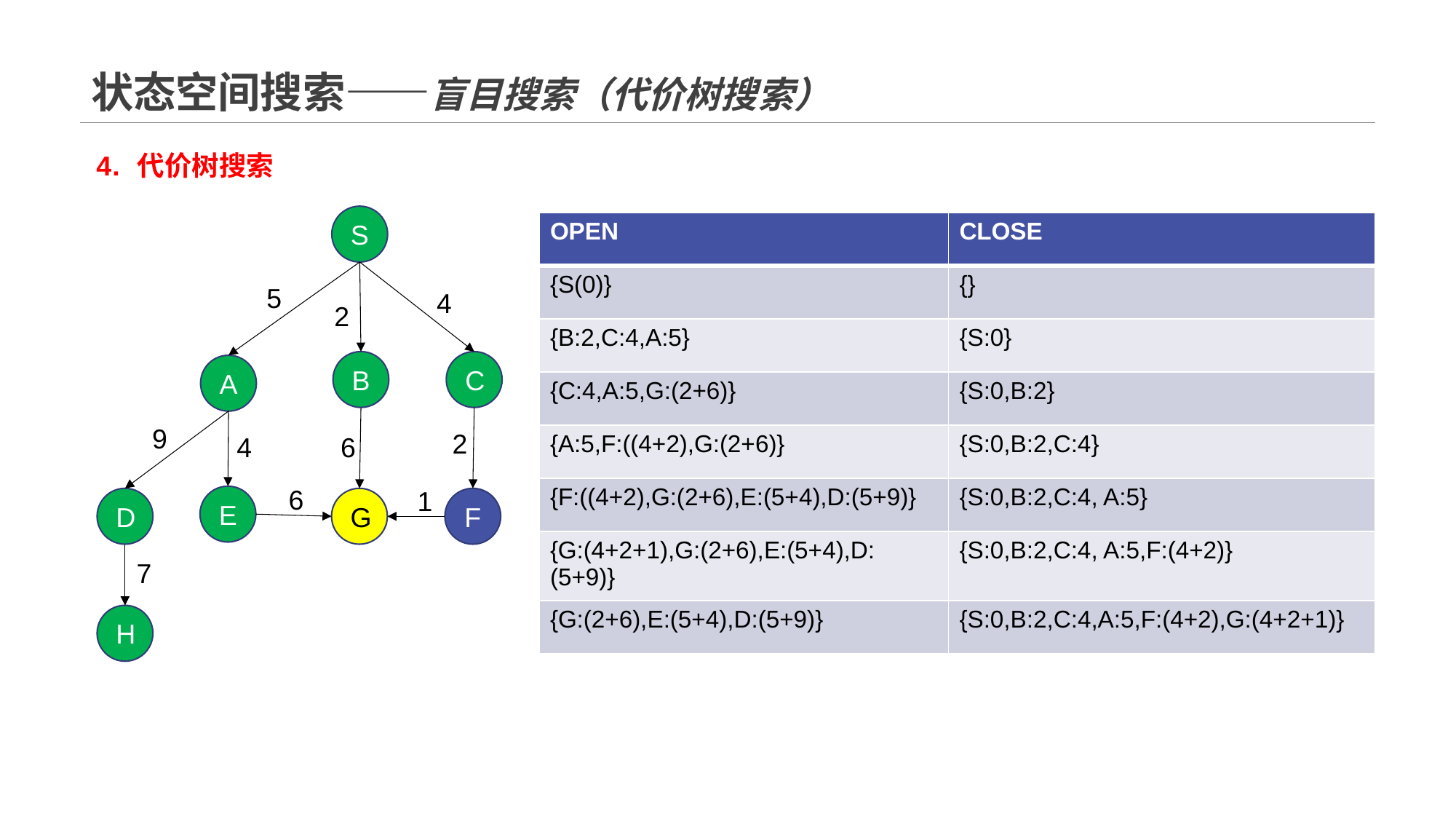

# 状态空间搜索——盲目搜索（代价树搜索）
代价树搜索
S
| OPEN | CLOSE |
| --- | --- |
| {S(0)} | {} |
| {B:2,C:4,A:5} | {S:0} |
| {C:4,A:5,G:(2+6)} | {S:0,B:2} |
| {A:5,F:((4+2),G:(2+6)} | {S:0,B:2,C:4} |
| {F:((4+2),G:(2+6),E:(5+4),D:(5+9)} | {S:0,B:2,C:4, A:5} |
| {G:(4+2+1),G:(2+6),E:(5+4),D:(5+9)} | {S:0,B:2,C:4, A:5,F:(4+2)} |
| {G:(2+6),E:(5+4),D:(5+9)} | {S:0,B:2,C:4,A:5,F:(4+2),G:(4+2+1)} |
5
4
2
B
C
A
9
2
6
4
6
1
E
D
G
F
7
H